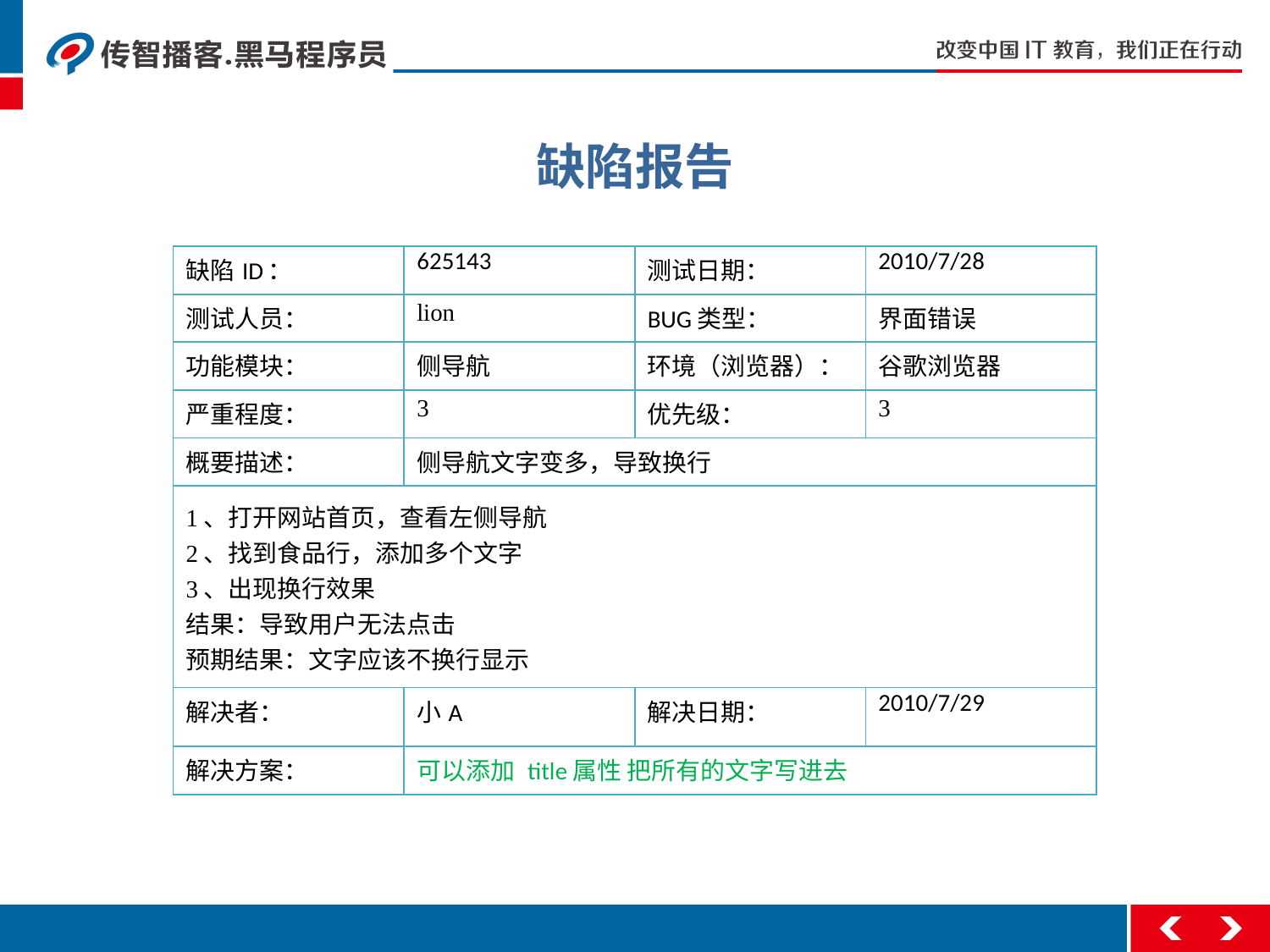

# 缺陷报告
| 缺陷ID： | 625143 | 测试日期： | 2010/7/28 |
| --- | --- | --- | --- |
| 测试人员： | lion | BUG类型： | 界面错误 |
| 功能模块： | 侧导航 | 环境（浏览器）： | 谷歌浏览器 |
| 严重程度： | 3 | 优先级： | 3 |
| 概要描述： | 侧导航文字变多，导致换行 |  |  |
| 1、打开网站首页，查看左侧导航 2、找到食品行，添加多个文字 3、出现换行效果 结果：导致用户无法点击 预期结果：文字应该不换行显示 |  |  |  |
| 解决者： | 小A | 解决日期： | 2010/7/29 |
| 解决方案： | 可以添加 title属性 把所有的文字写进去 |  |  |